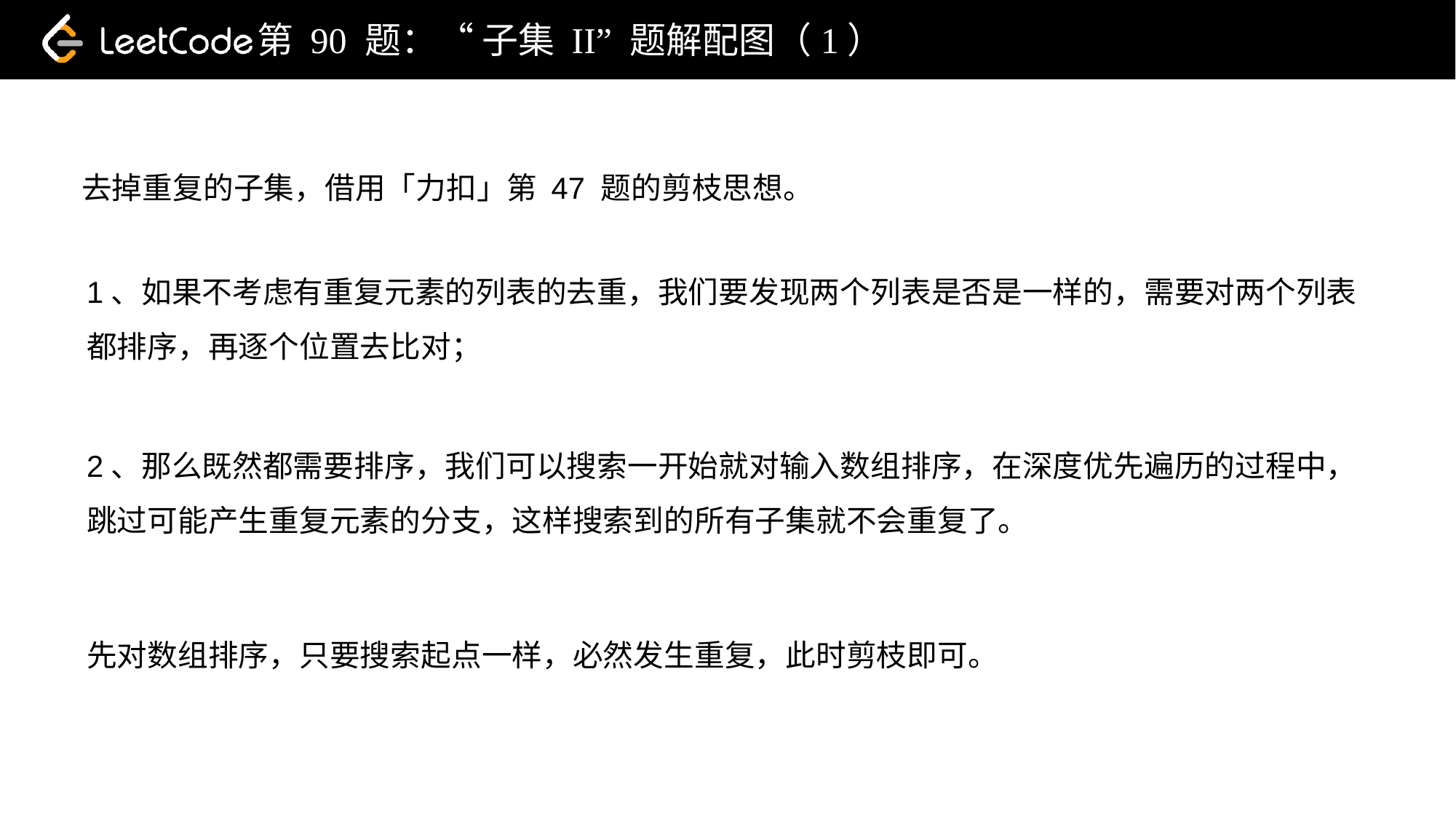

第 90 题：“ 子集 II” 题解配图（1）
去掉重复的子集，借用「力扣」第 47 题的剪枝思想。
1、如果不考虑有重复元素的列表的去重，我们要发现两个列表是否是一样的，需要对两个列表都排序，再逐个位置去比对；
2、那么既然都需要排序，我们可以搜索一开始就对输入数组排序，在深度优先遍历的过程中，跳过可能产生重复元素的分支，这样搜索到的所有子集就不会重复了。
先对数组排序，只要搜索起点一样，必然发生重复，此时剪枝即可。